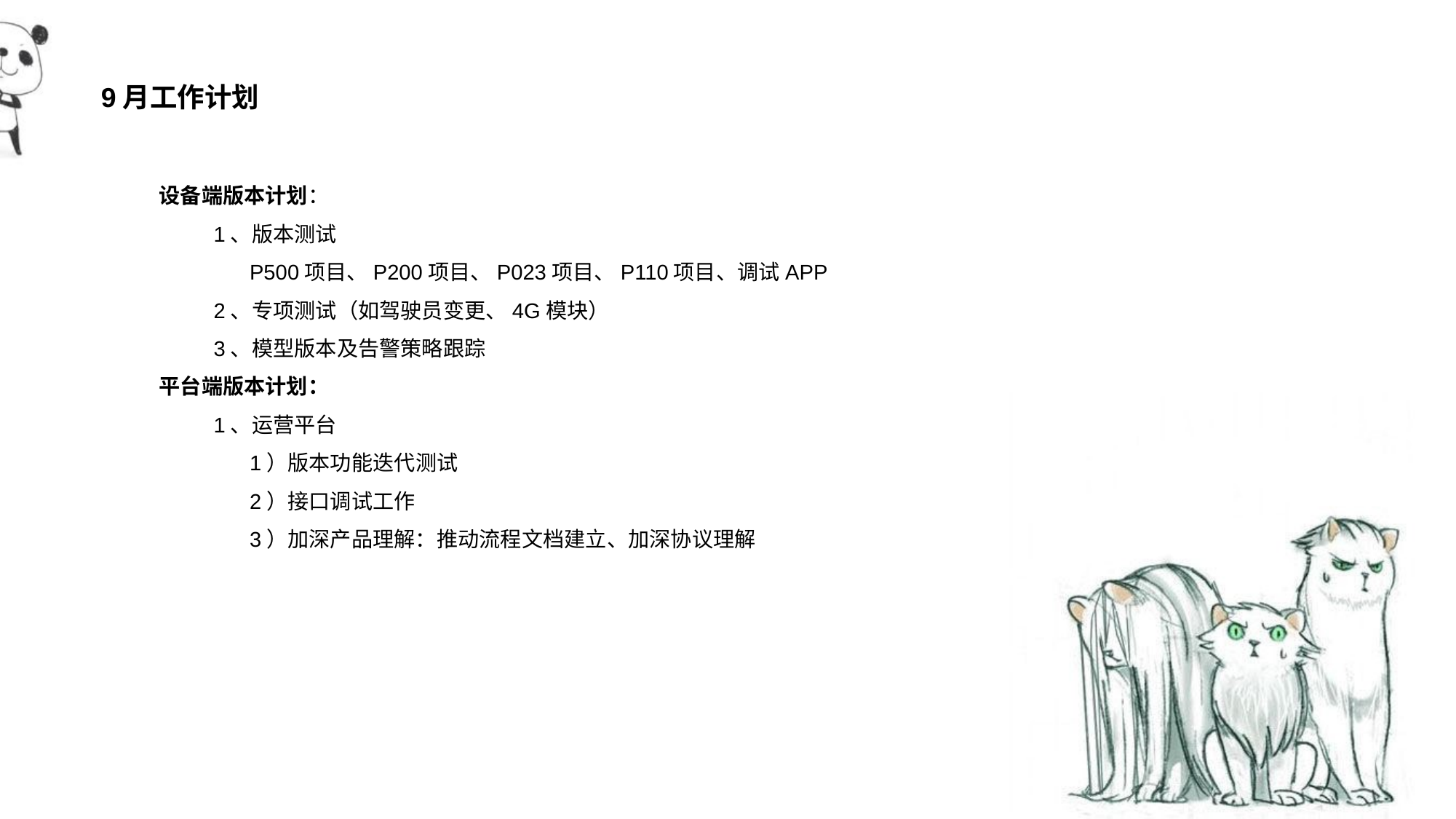

9月工作计划
设备端版本计划：
1、版本测试
      P500项目、P200项目、P023项目、P110项目、调试APP
2、专项测试（如驾驶员变更、4G模块）
3、模型版本及告警策略跟踪
平台端版本计划：
1、运营平台
      1）版本功能迭代测试
      2）接口调试工作
      3）加深产品理解：推动流程文档建立、加深协议理解